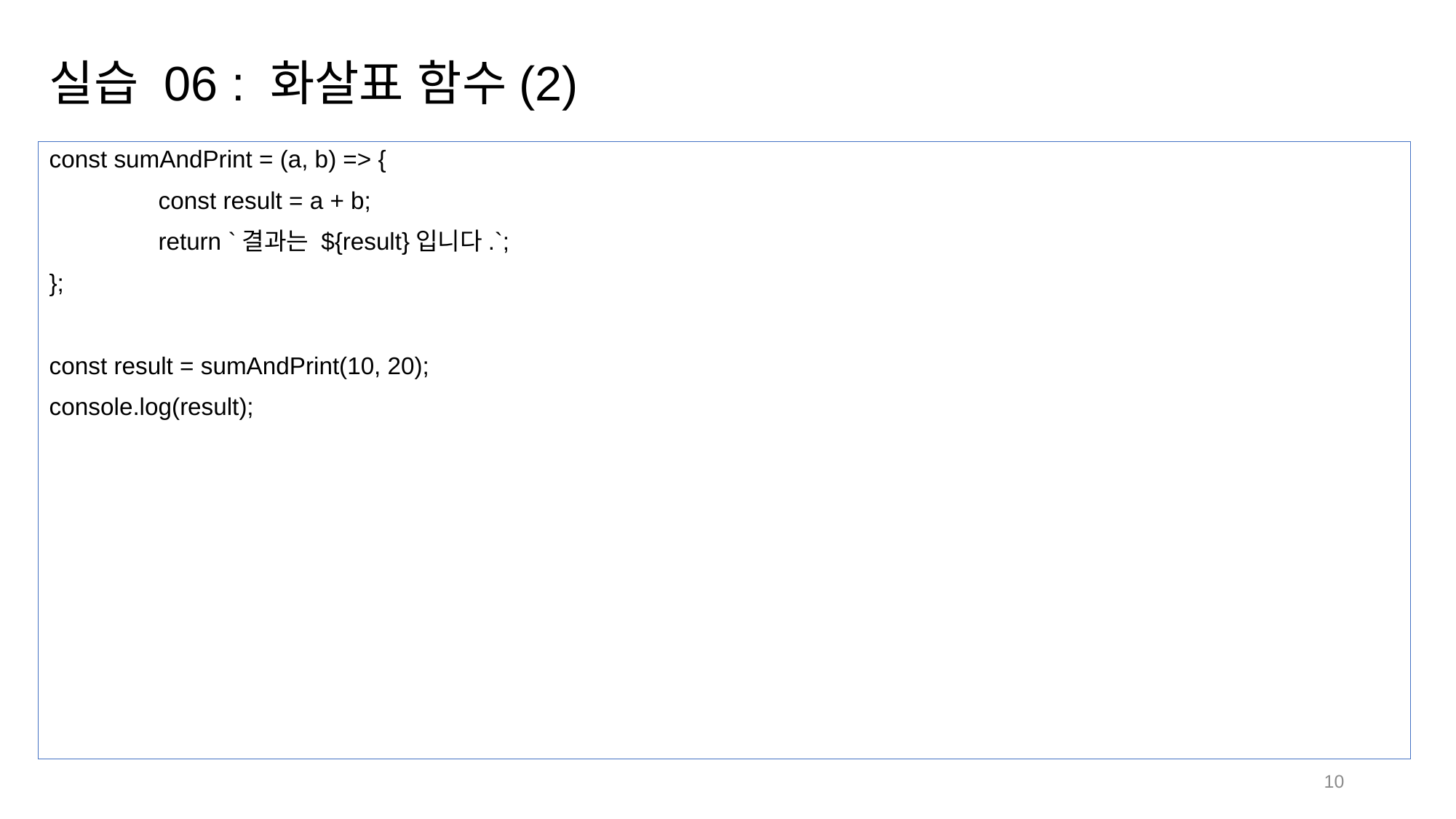

# 실습 06 : 화살표 함수(2)
const sumAndPrint = (a, b) => {
	const result = a + b;
	return `결과는 ${result}입니다.`;
};

const result = sumAndPrint(10, 20);
console.log(result);
10